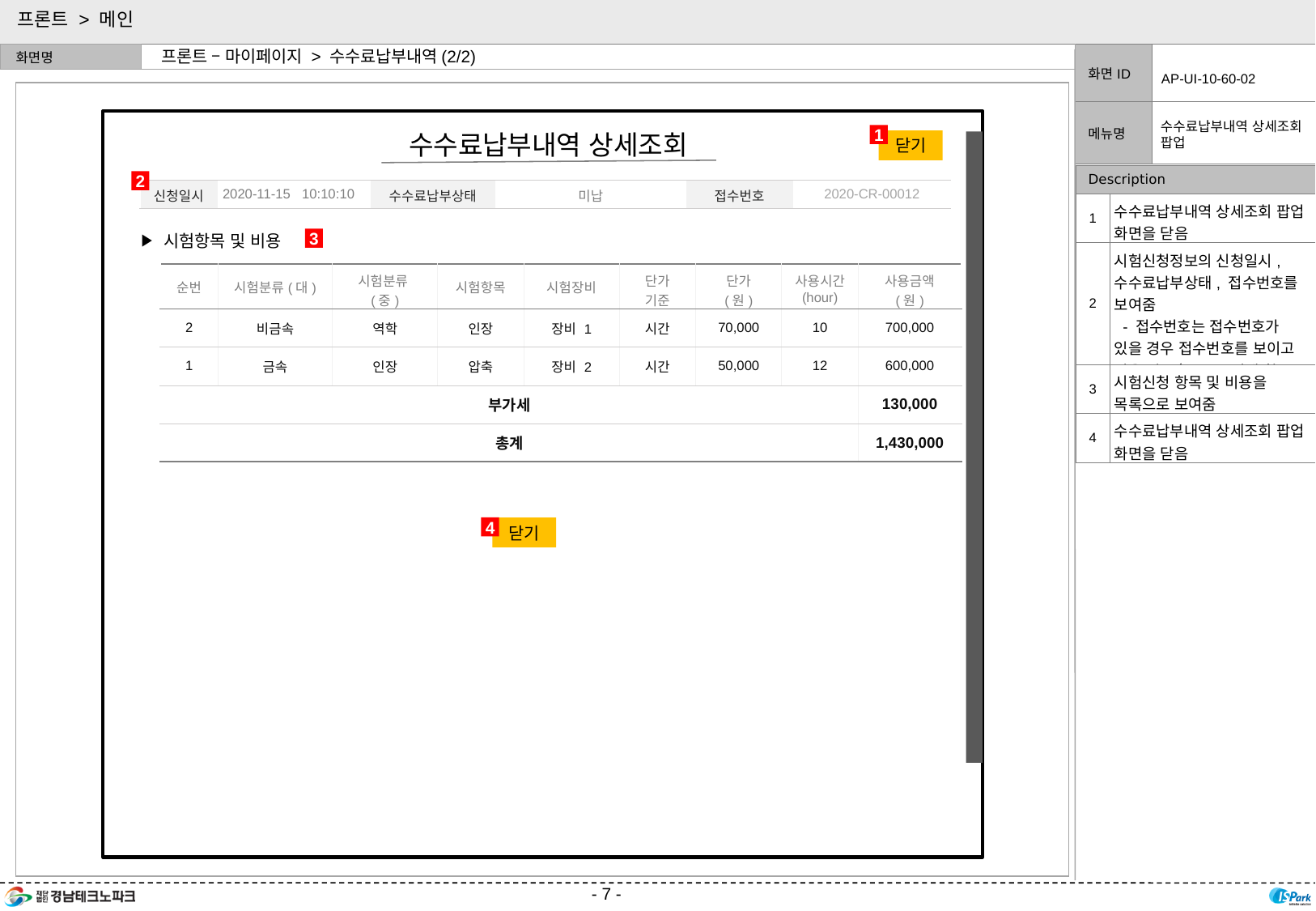

프론트 > 메인
프론트 – 마이페이지 > 수수료납부내역(2/2)
AP-UI-10-60-02

수수료납부내역 상세조회 팝업
1
수수료납부내역 상세조회
닫기

| Description |  |
| --- | --- |
| 1 | 수수료납부내역 상세조회 팝업 화면을 닫음 |
| 2 | 시험신청정보의 신청일시, 수수료납부상태, 접수번호를 보여줌 - 접수번호는 접수번호가 있을 경우 접수번호를 보이고 없을 경우 ‘-’로 보이게 함 |
| 3 | 시험신청 항목 및 비용을 목록으로 보여줌 |
| 4 | 수수료납부내역 상세조회 팝업 화면을 닫음 |
2
| 신청일시 | 2020-11-15 10:10:10 | 수수료납부상태 | 미납 | 접수번호 | 2020-CR-00012 |
| --- | --- | --- | --- | --- | --- |
시험항목 및 비용
3
| 순번 | 시험분류(대) | 시험분류(중) | 시험항목 | 시험장비 | 단가 기준 | 단가 (원) | 사용시간 (hour) | 사용금액 (원) |
| --- | --- | --- | --- | --- | --- | --- | --- | --- |
| 2 | 비금속 | 역학 | 인장 | 장비 1 | 시간 | 70,000 | 10 | 700,000 |
| 1 | 금속 | 인장 | 압축 | 장비 2 | 시간 | 50,000 | 12 | 600,000 |
| 부가세 |  |  |  |  |  |  |  | 130,000 |
| 총계 |  |  |  |  |  |  |  | 1,430,000 |
4
닫기